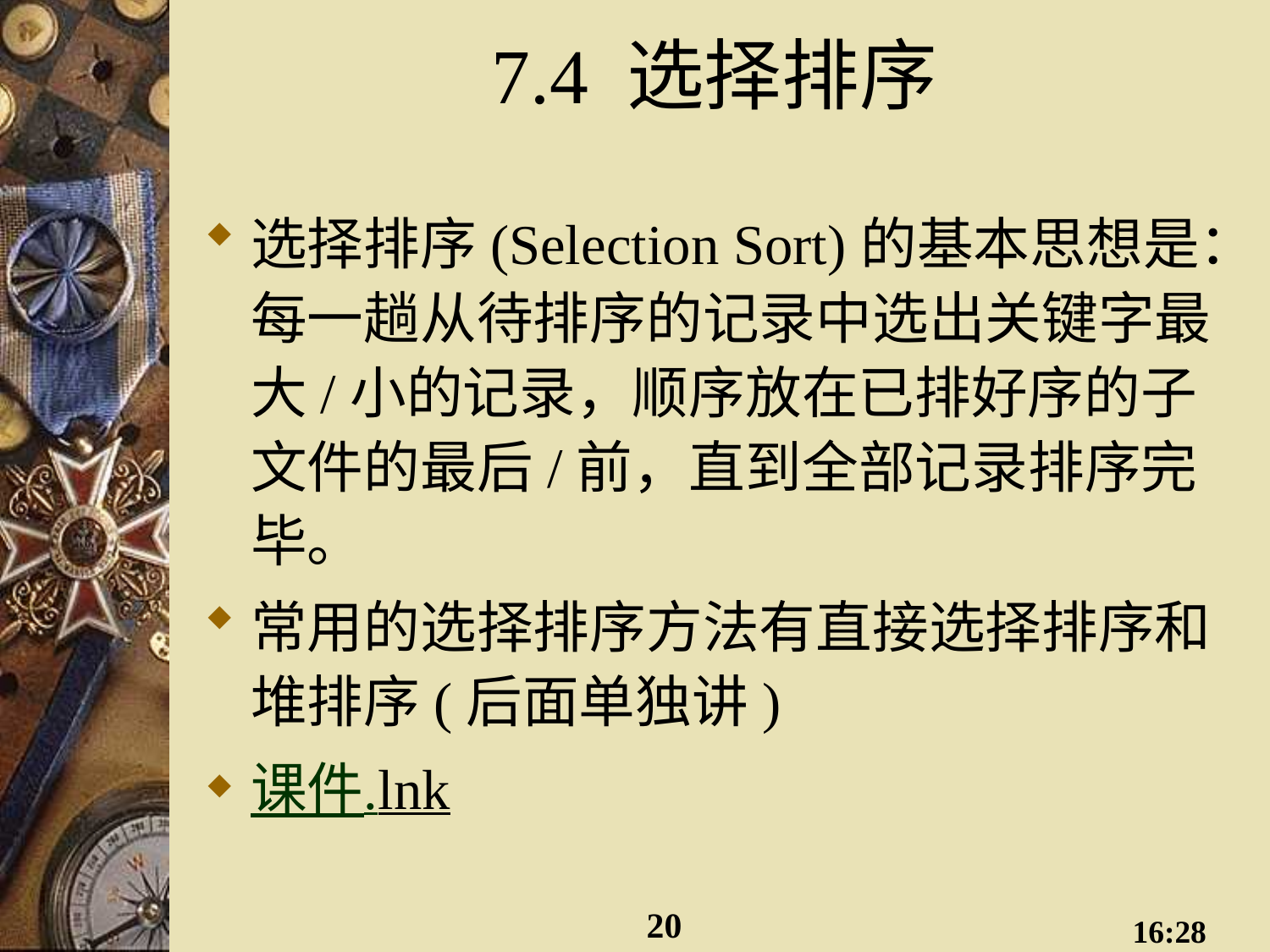

# 7.4 选择排序
选择排序(Selection Sort)的基本思想是：每一趟从待排序的记录中选出关键字最大/小的记录，顺序放在已排好序的子文件的最后/前，直到全部记录排序完毕。
常用的选择排序方法有直接选择排序和堆排序(后面单独讲)
课件.lnk